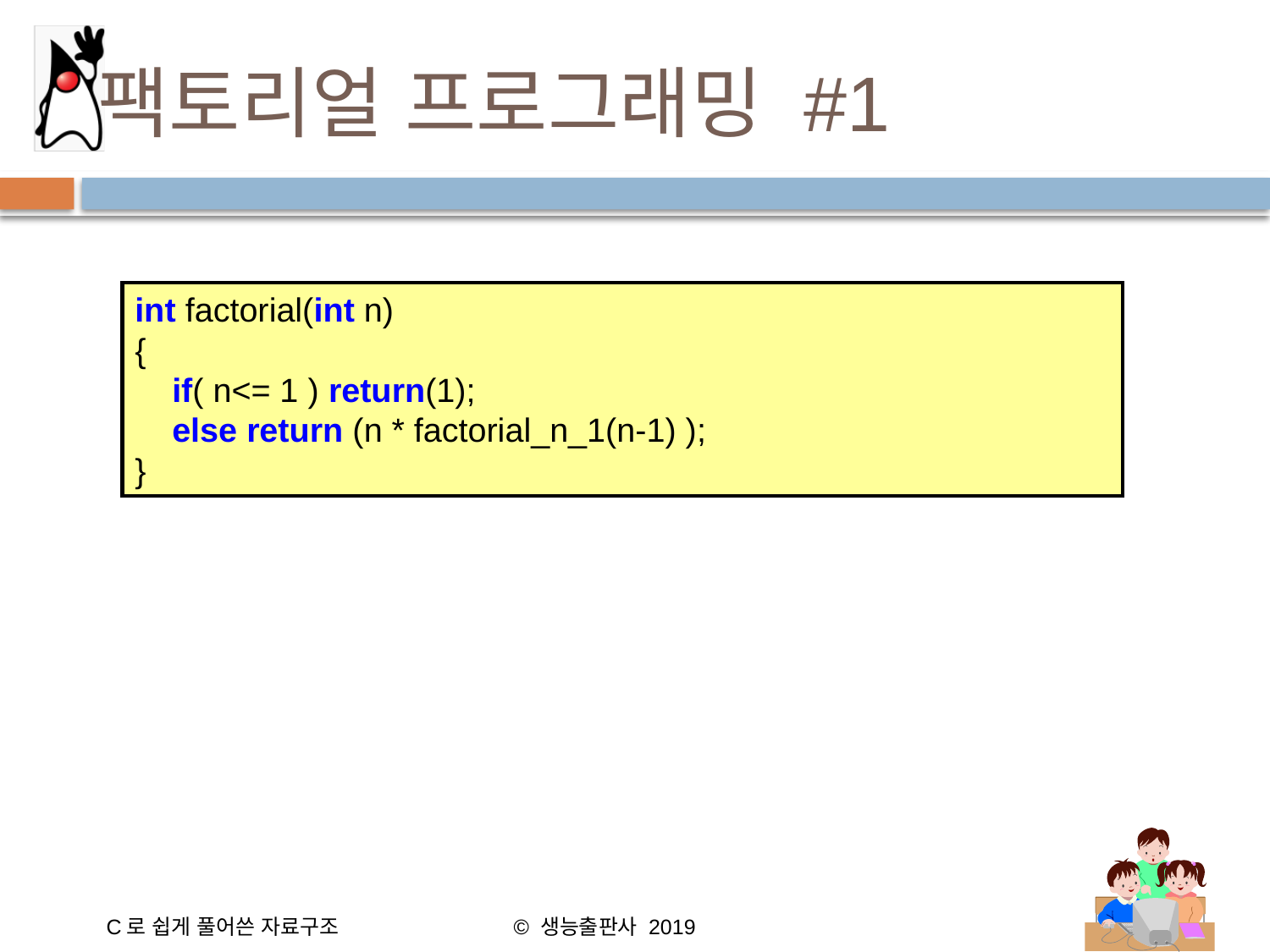

# 팩토리얼 프로그래밍 #1
int factorial(int n)
{
    if( n<= 1 ) return(1);
    else return (n * factorial_n_1(n-1) );
}